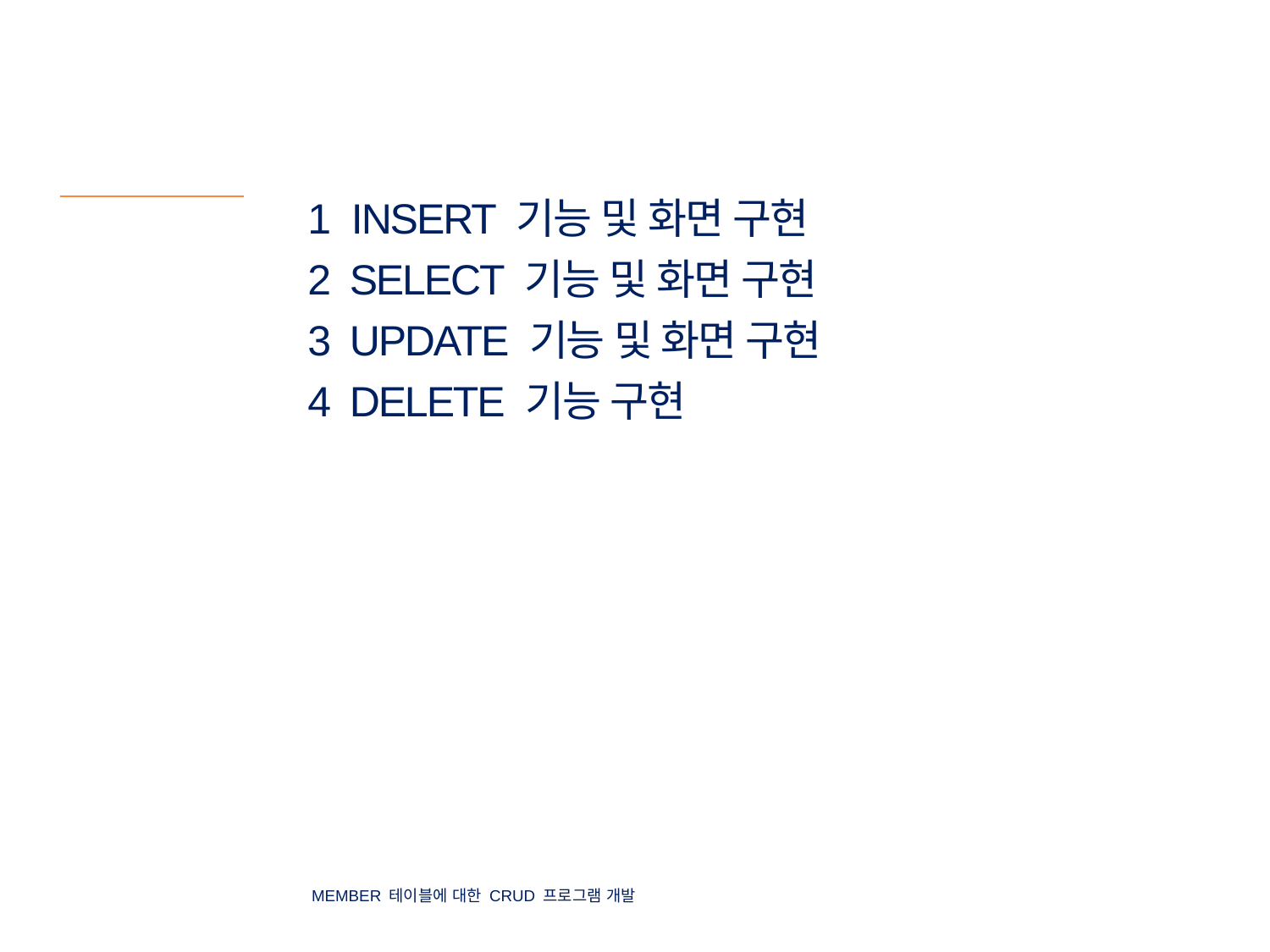

1  INSERT 기능 및 화면 구현
2  SELECT 기능 및 화면 구현
3  UPDATE 기능 및 화면 구현
4  DELETE 기능 구현
MEMBER 테이블에 대한 CRUD 프로그램 개발